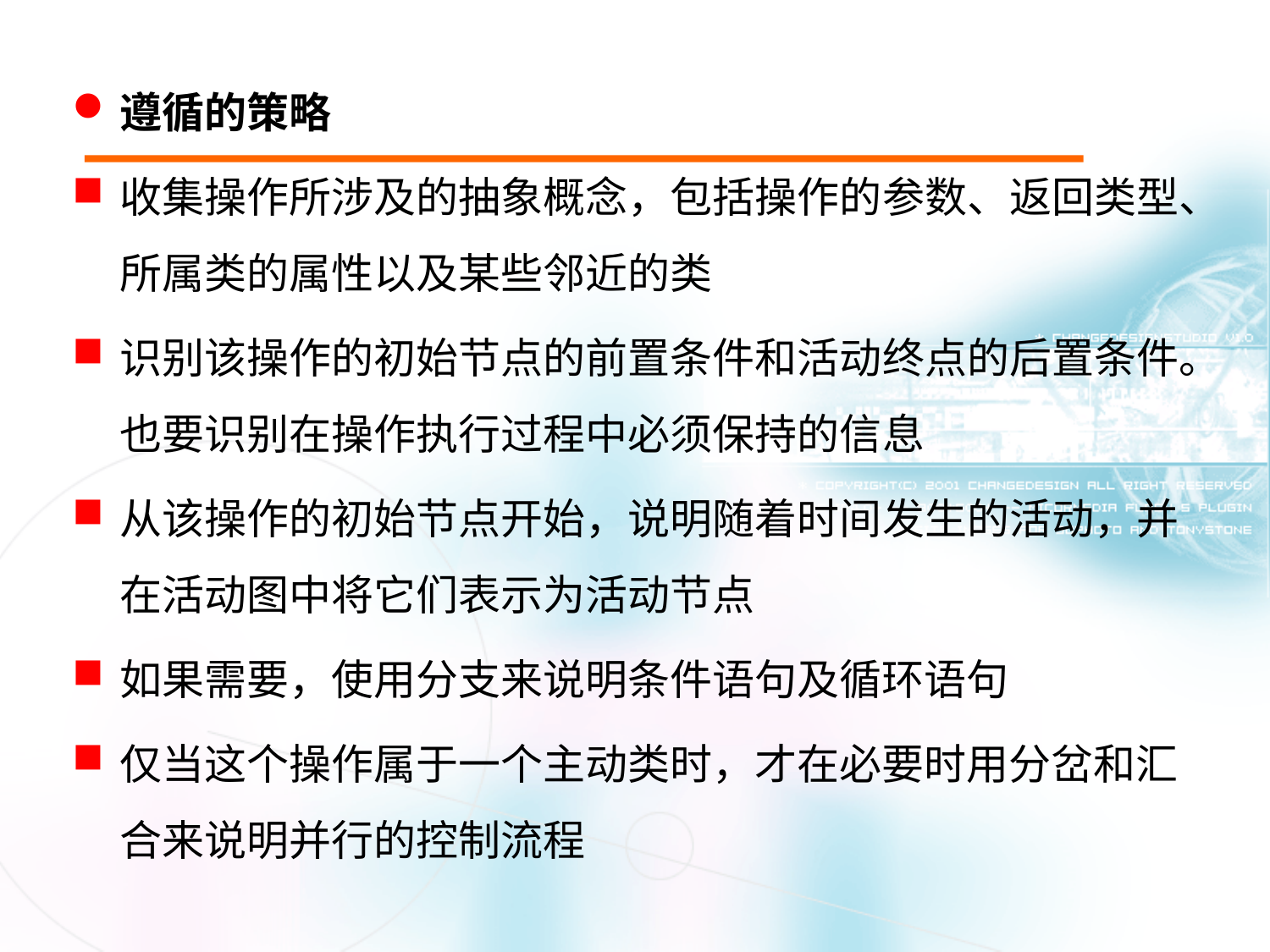

#
遵循的策略
收集操作所涉及的抽象概念，包括操作的参数、返回类型、所属类的属性以及某些邻近的类
识别该操作的初始节点的前置条件和活动终点的后置条件。也要识别在操作执行过程中必须保持的信息
从该操作的初始节点开始，说明随着时间发生的活动，并在活动图中将它们表示为活动节点
如果需要，使用分支来说明条件语句及循环语句
仅当这个操作属于一个主动类时，才在必要时用分岔和汇合来说明并行的控制流程